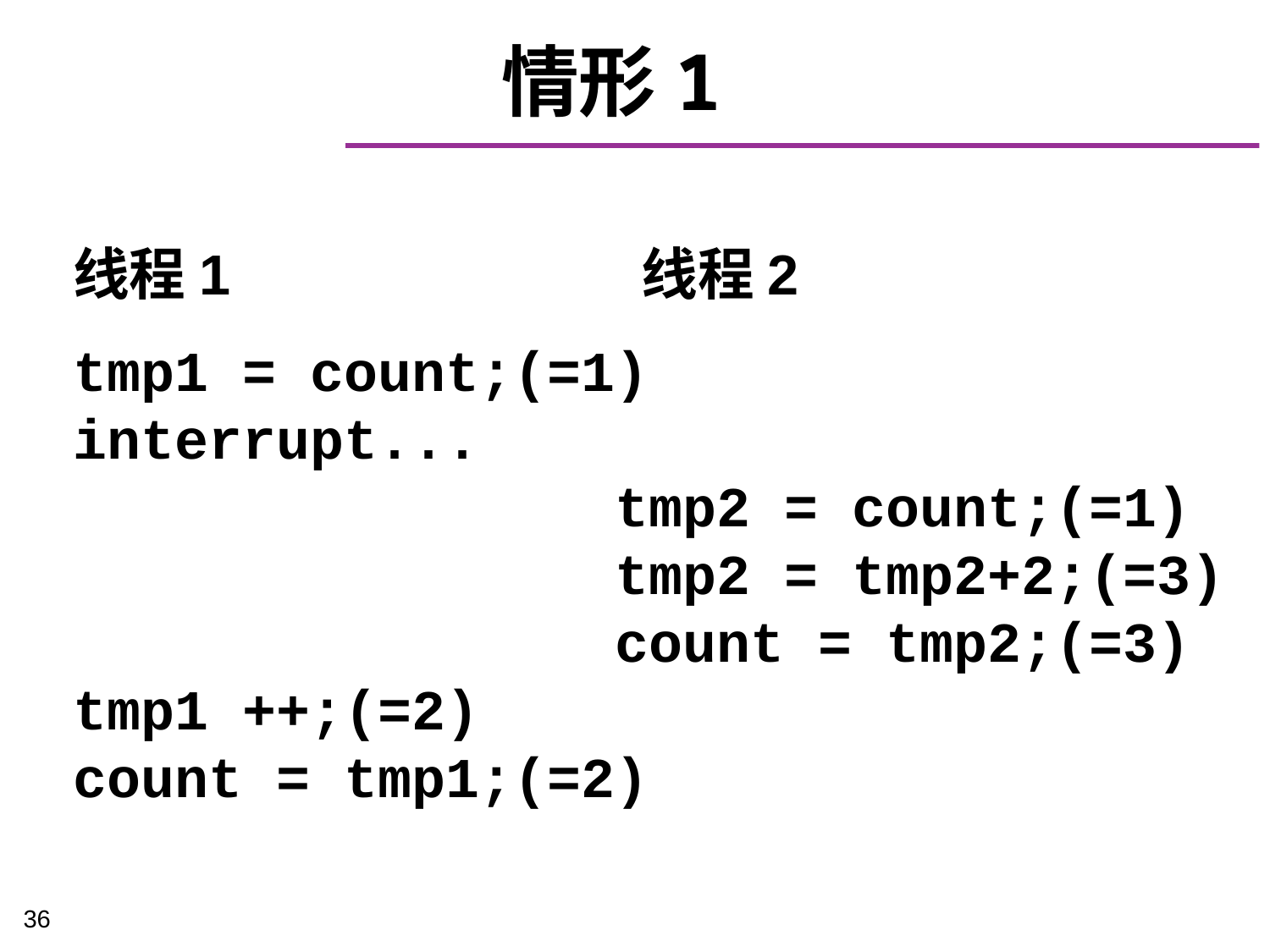

# 情形1
线程1			   线程2
tmp1 = count;(=1)
interrupt...
                tmp2 = count;(=1)
                tmp2 = tmp2+2;(=3)
                count = tmp2;(=3)
tmp1 ++;(=2)
count = tmp1;(=2)
36